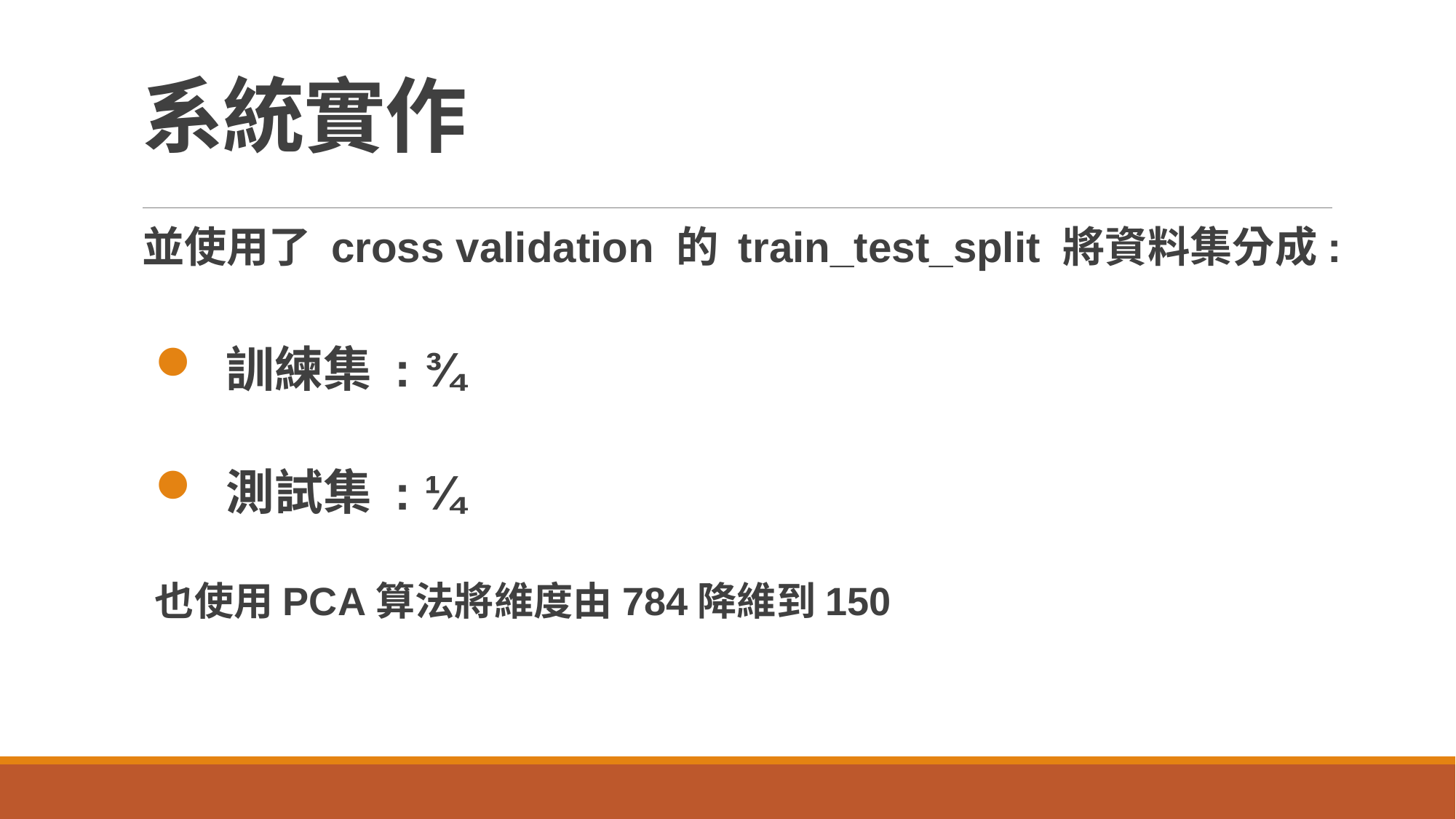

# 系統實作
並使用了 cross validation 的 train_test_split 將資料集分成:

 訓練集 : ¾

 測試集 : ¼

也使用PCA算法將維度由784降維到150